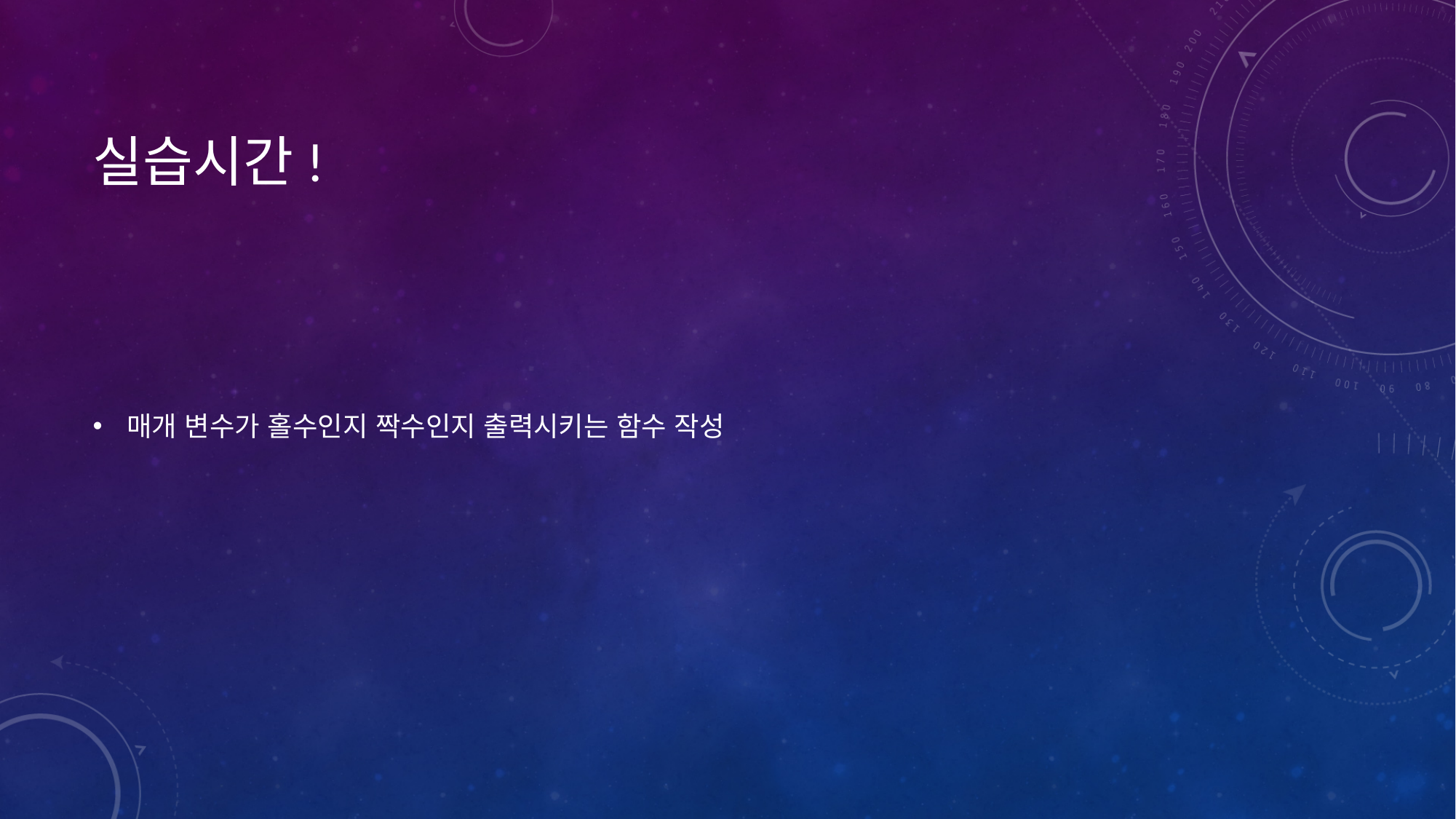

# 실습시간!
매개 변수가 홀수인지 짝수인지 출력시키는 함수 작성